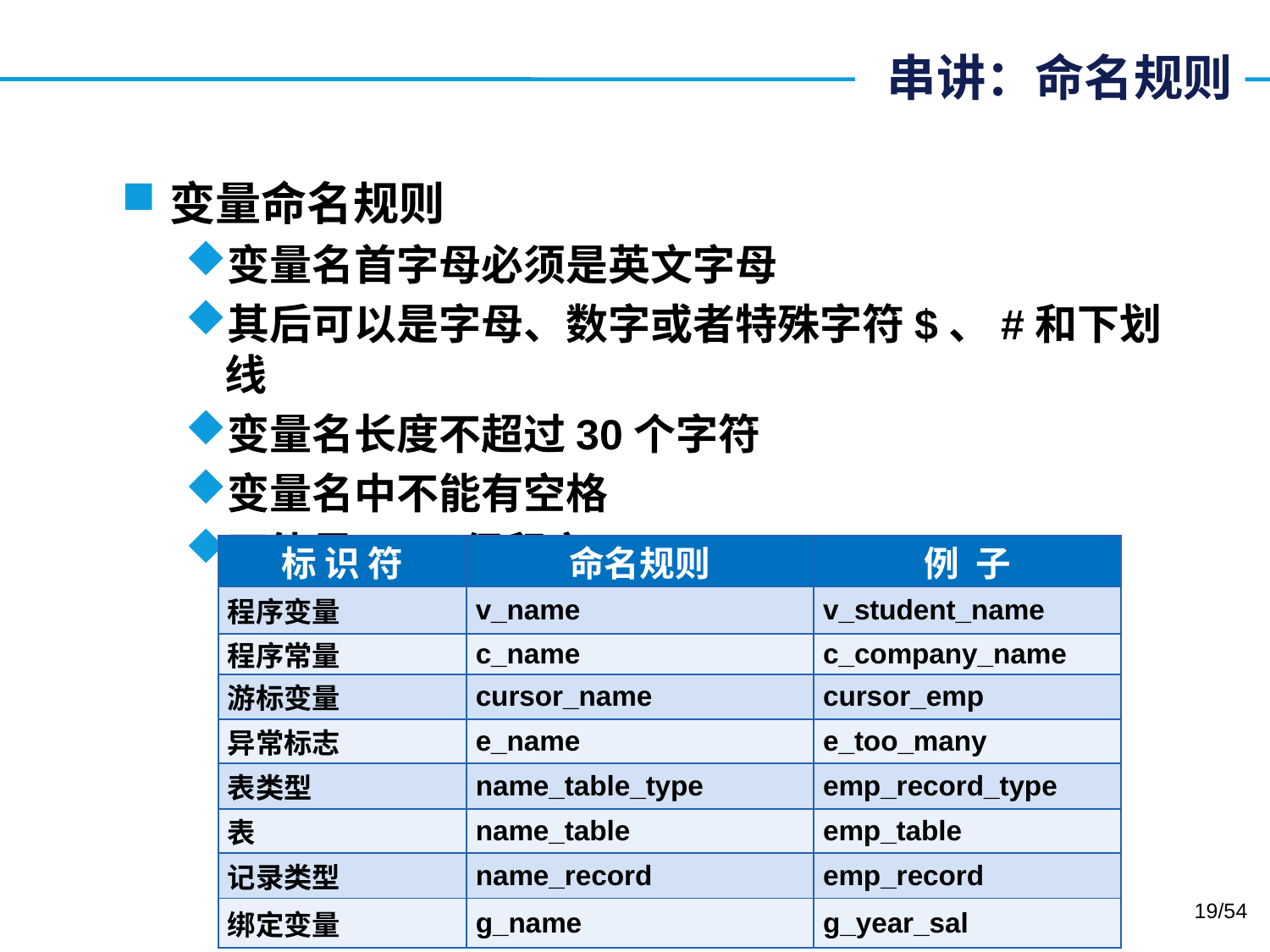

# 串讲：命名规则
变量命名规则
变量名首字母必须是英文字母
其后可以是字母、数字或者特殊字符$、#和下划线
变量名长度不超过30个字符
变量名中不能有空格
不能是SQL保留字

| 标 识 符 | 命名规则 | 例 子 |
| --- | --- | --- |
| 程序变量 | v\_name | v\_student\_name |
| 程序常量 | c\_name | c\_company\_name |
| 游标变量 | cursor\_name | cursor\_emp |
| 异常标志 | e\_name | e\_too\_many |
| 表类型 | name\_table\_type | emp\_record\_type |
| 表 | name\_table | emp\_table |
| 记录类型 | name\_record | emp\_record |
| 绑定变量 | g\_name | g\_year\_sal |
19/54